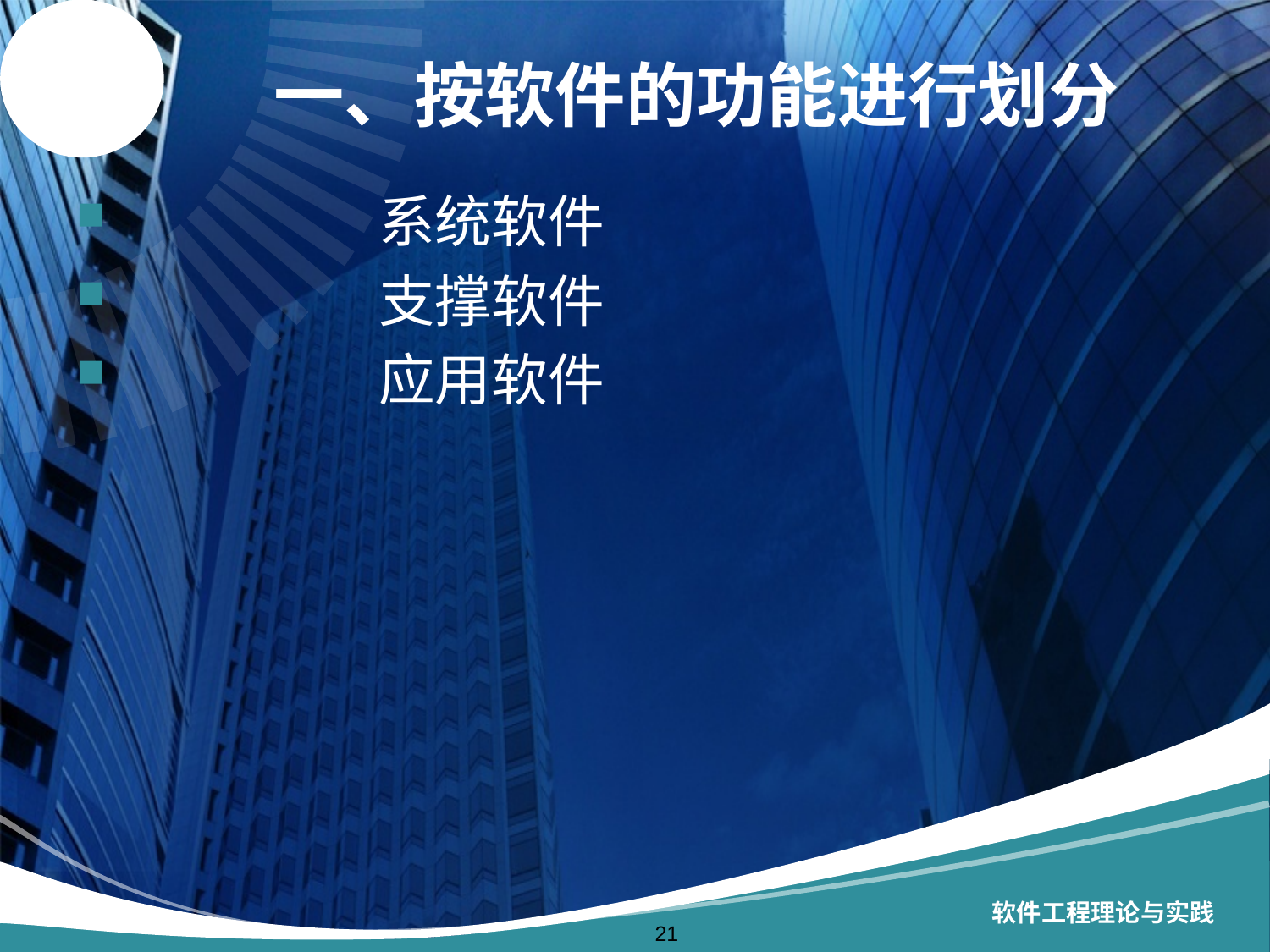

# 一、按软件的功能进行划分
                   系统软件
                   支撑软件
                   应用软件
软件工程理论与实践
21